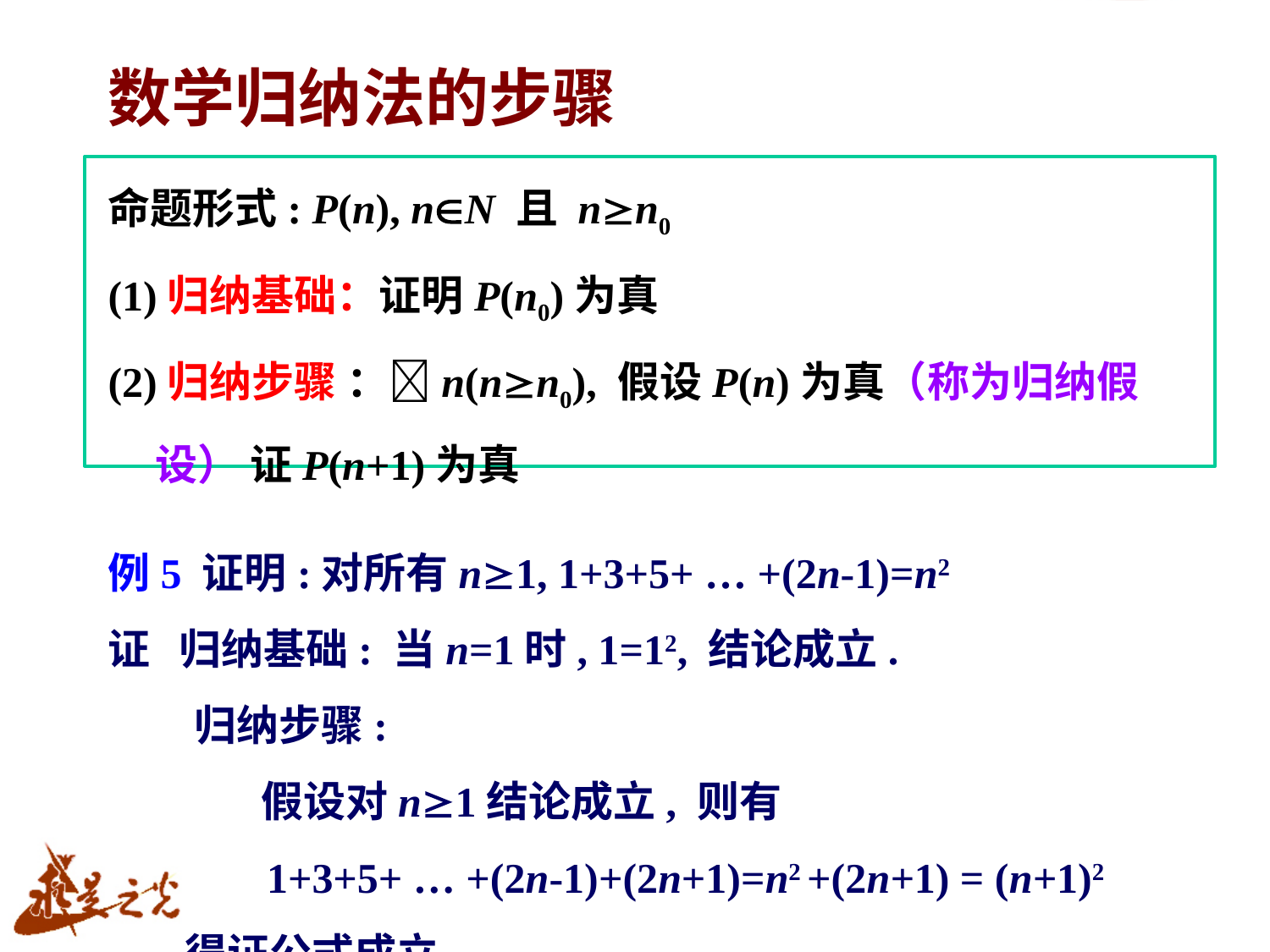

# 数学归纳法的步骤
命题形式: P(n), n∈N 且 n≥n0
(1)归纳基础：证明P(n0)为真
(2)归纳步骤 ：∀n(n≥n0), 假设P(n)为真（称为归纳假设） 证P(n+1)为真

例5 证明:对所有n≥1, 1+3+5+ … +(2n-1)=n2
证   归纳基础: 当n=1时, 1=12, 结论成立.
	   归纳步骤:
               假设对n≥1结论成立, 则有
               1+3+5+ … +(2n-1)+(2n+1)=n2 +(2n+1) = (n+1)2
	  得证公式成立.

40